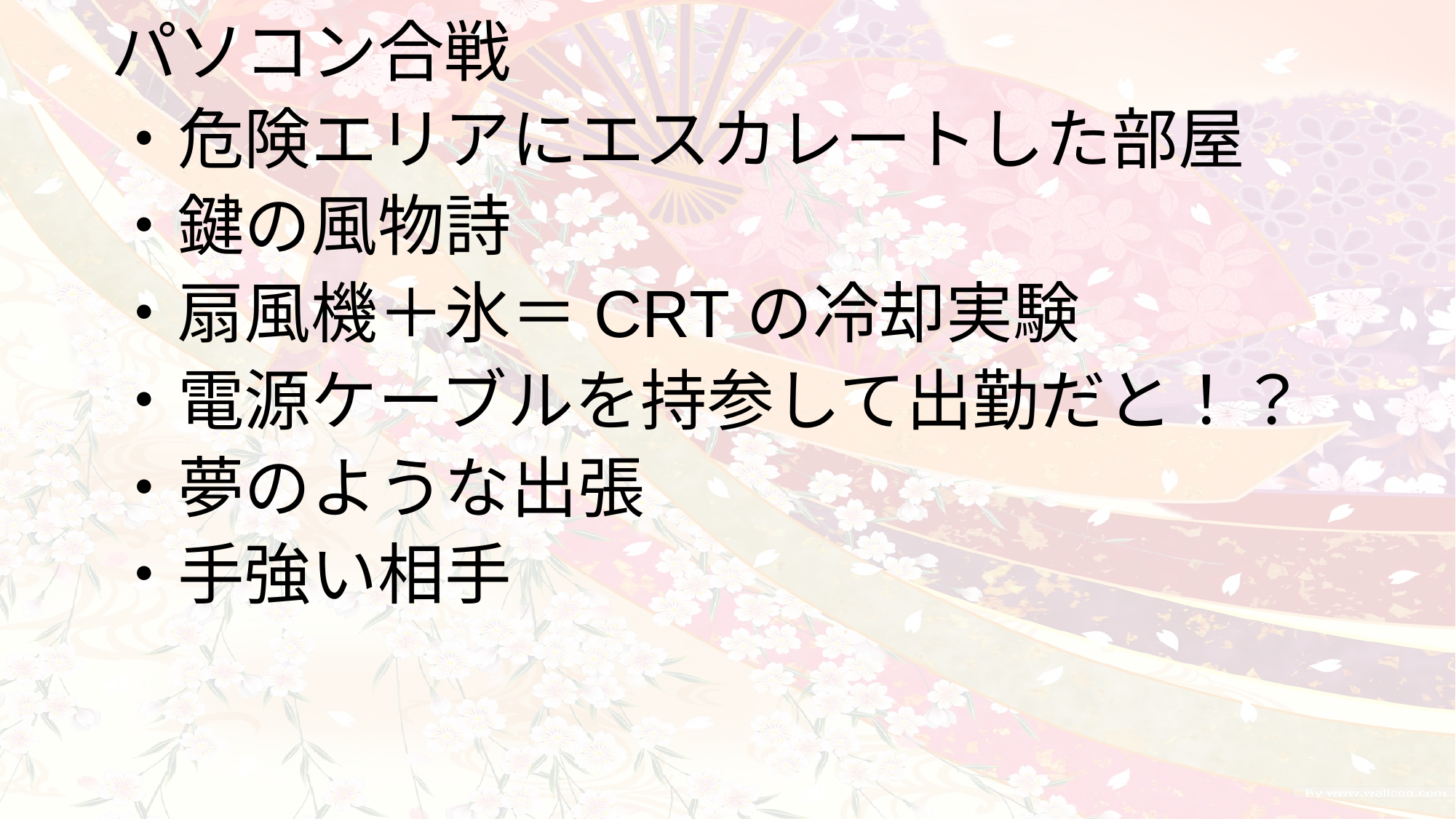

パソコン合戦
・危険エリアにエスカレートした部屋
・鍵の風物詩
・扇風機＋氷＝CRTの冷却実験
・電源ケーブルを持参して出勤だと！？
・夢のような出張
・手強い相手